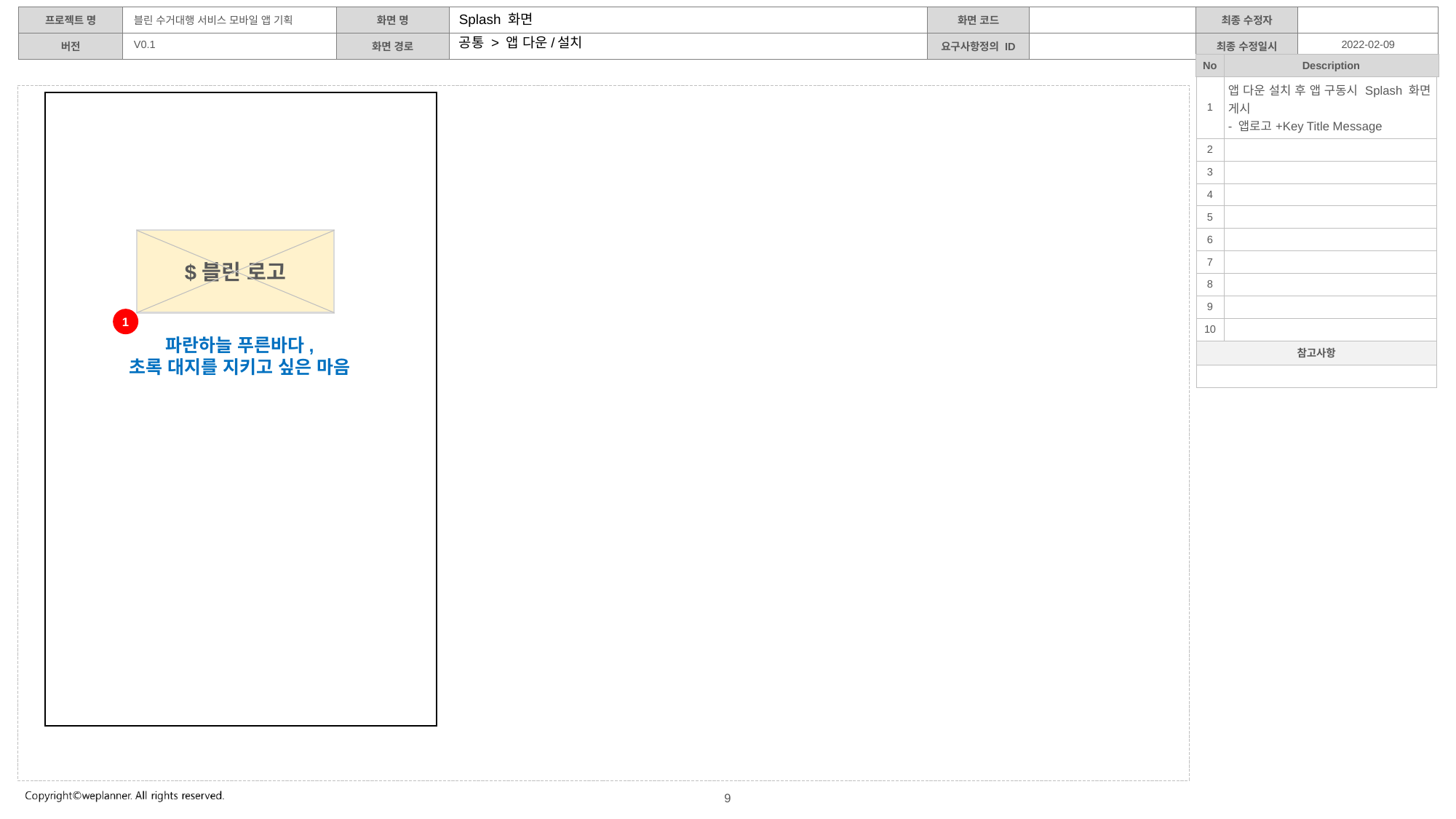

Splash 화면

공통 > 앱 다운/설치
| 1 | 앱 다운 설치 후 앱 구동시 Splash 화면 게시 - 앱로고+Key Title Message |
| --- | --- |
| 2 |  |
| 3 |  |
| 4 |  |
| 5 |  |
| 6 |  |
| 7 |  |
| 8 |  |
| 9 |  |
| 10 |  |
| 참고사항 |  |
|  |  |

$블린 로고
1
파란하늘 푸른바다,
초록 대지를 지키고 싶은 마음
9